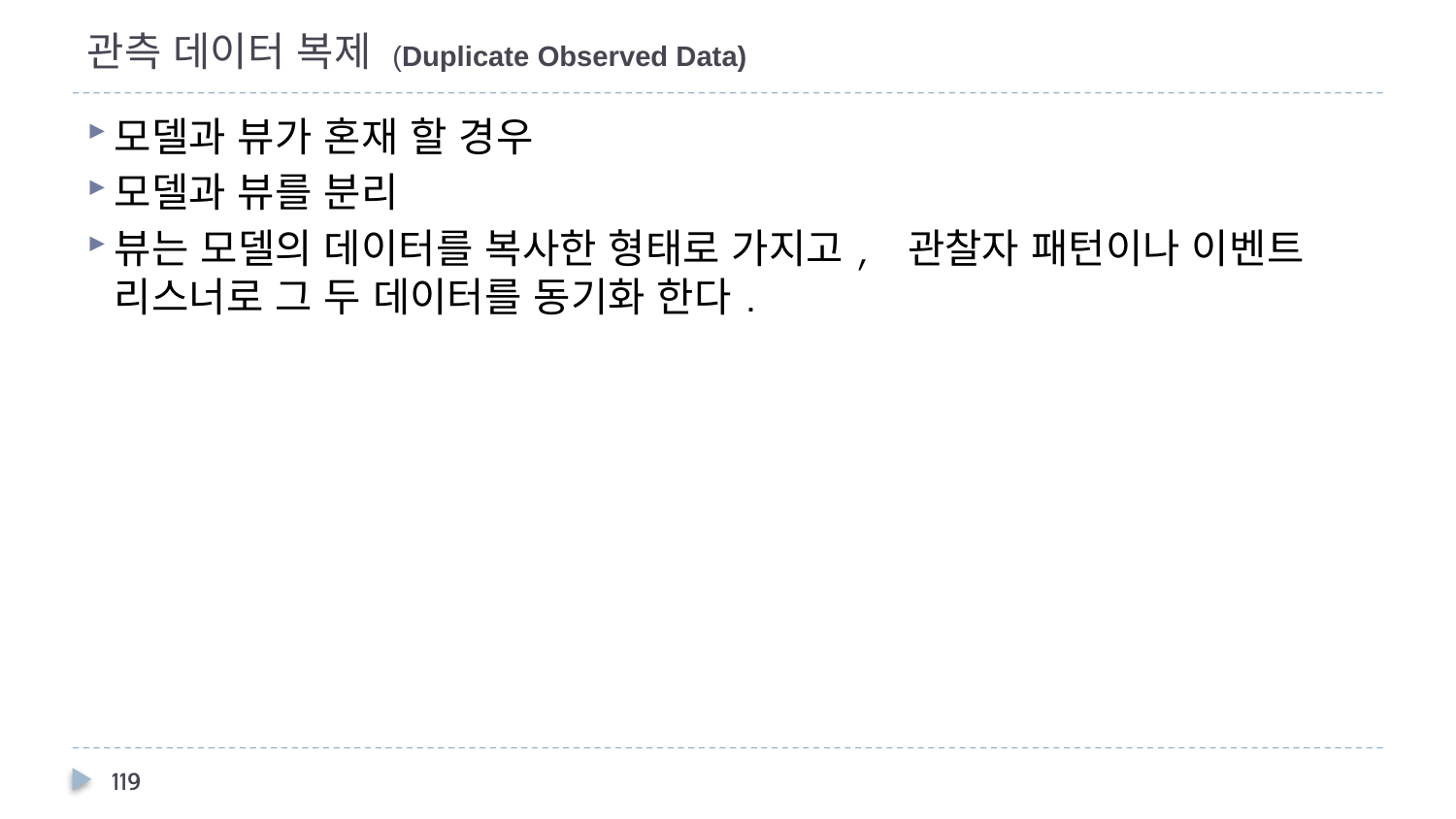

# 관측 데이터 복제 (Duplicate Observed Data)
모델과 뷰가 혼재 할 경우
모델과 뷰를 분리
뷰는 모델의 데이터를 복사한 형태로 가지고, 관찰자 패턴이나 이벤트 리스너로 그 두 데이터를 동기화 한다.
119